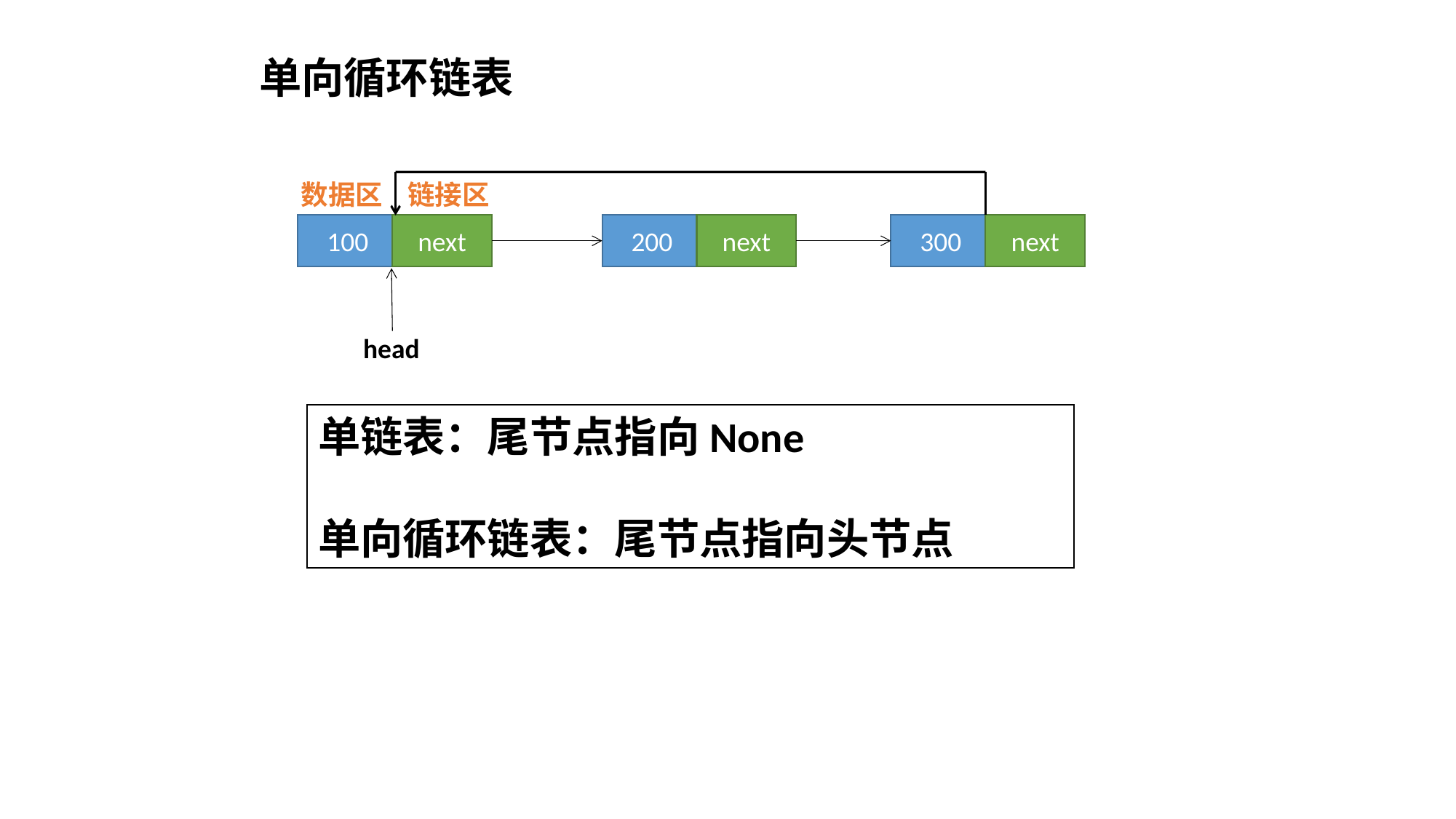

单向循环链表
数据区    链接区
100
next
200
next
300
next
head
单链表：尾节点指向None

单向循环链表：尾节点指向头节点